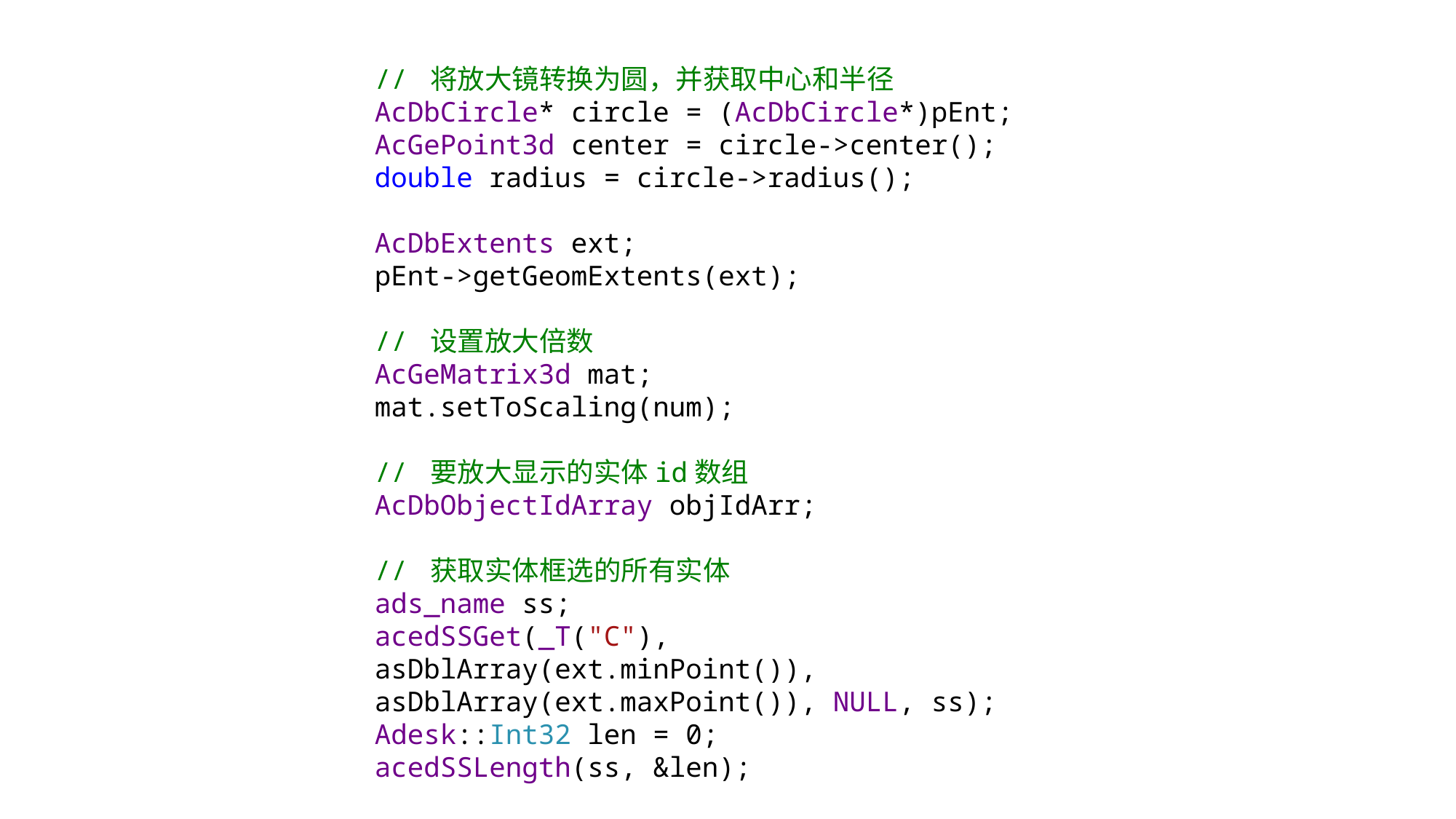

// 将放大镜转换为圆，并获取中心和半径
AcDbCircle* circle = (AcDbCircle*)pEnt;
AcGePoint3d center = circle->center();
double radius = circle->radius();

AcDbExtents ext;
pEnt->getGeomExtents(ext);

// 设置放大倍数
AcGeMatrix3d mat;
mat.setToScaling(num);

// 要放大显示的实体id数组
AcDbObjectIdArray objIdArr;

// 获取实体框选的所有实体
ads_name ss;
acedSSGet(_T("C"), asDblArray(ext.minPoint()), asDblArray(ext.maxPoint()), NULL, ss);
Adesk::Int32 len = 0;
acedSSLength(ss, &len);